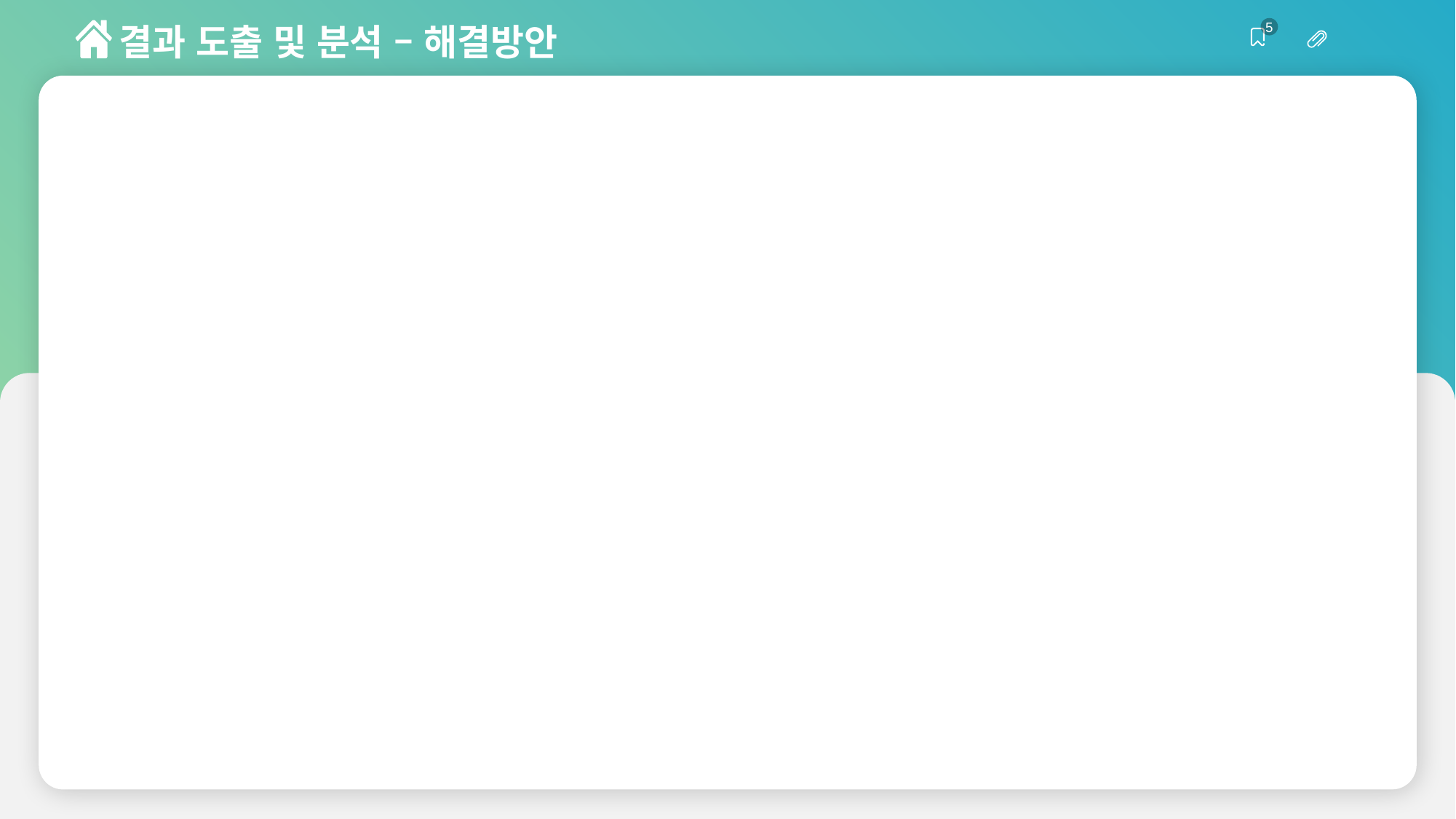

결과 도출 및 분석 – 해결방안
5

CONTENT A